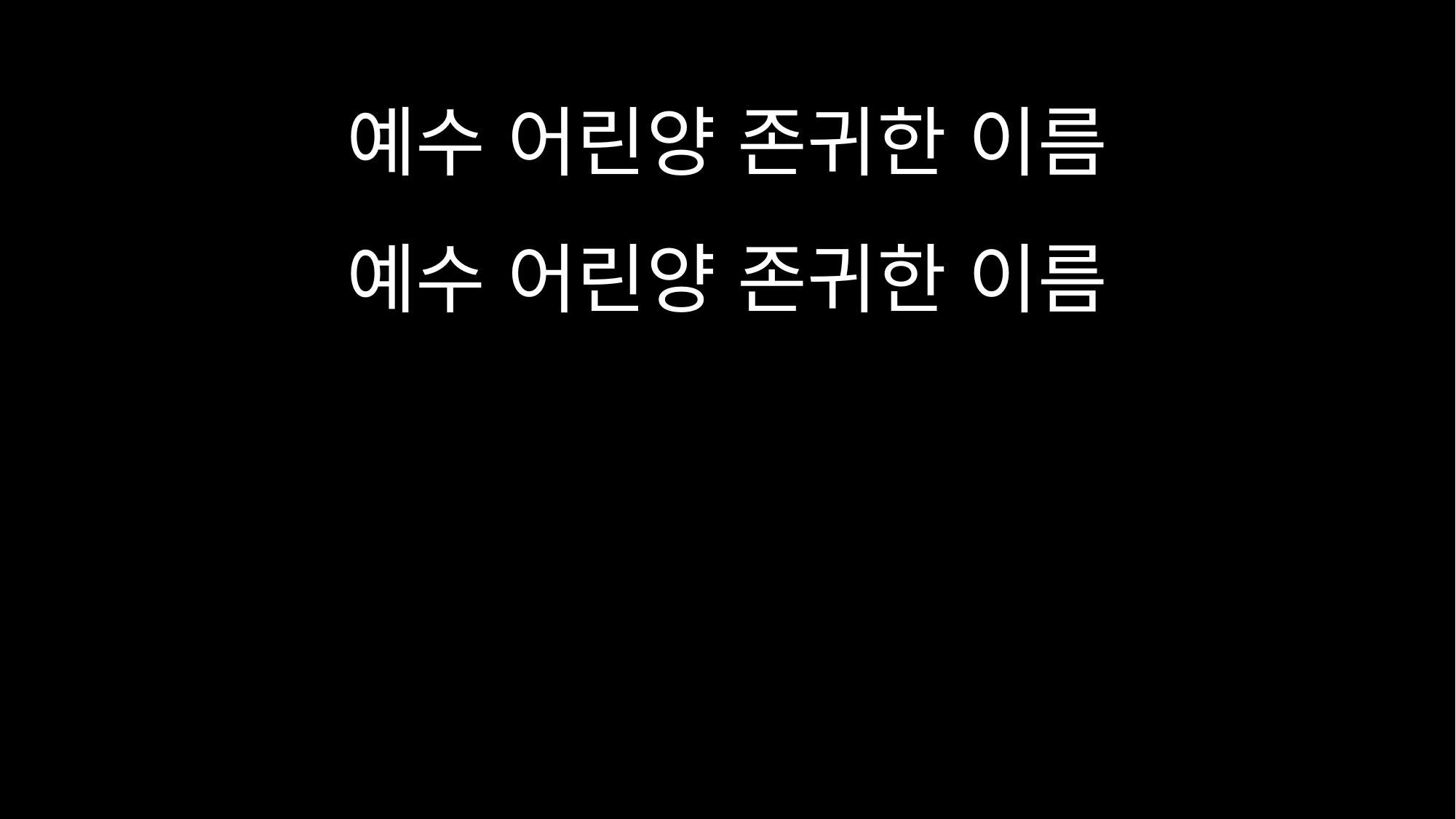

# 예수 어린양 존귀한 이름
예수 어린양 존귀한 이름